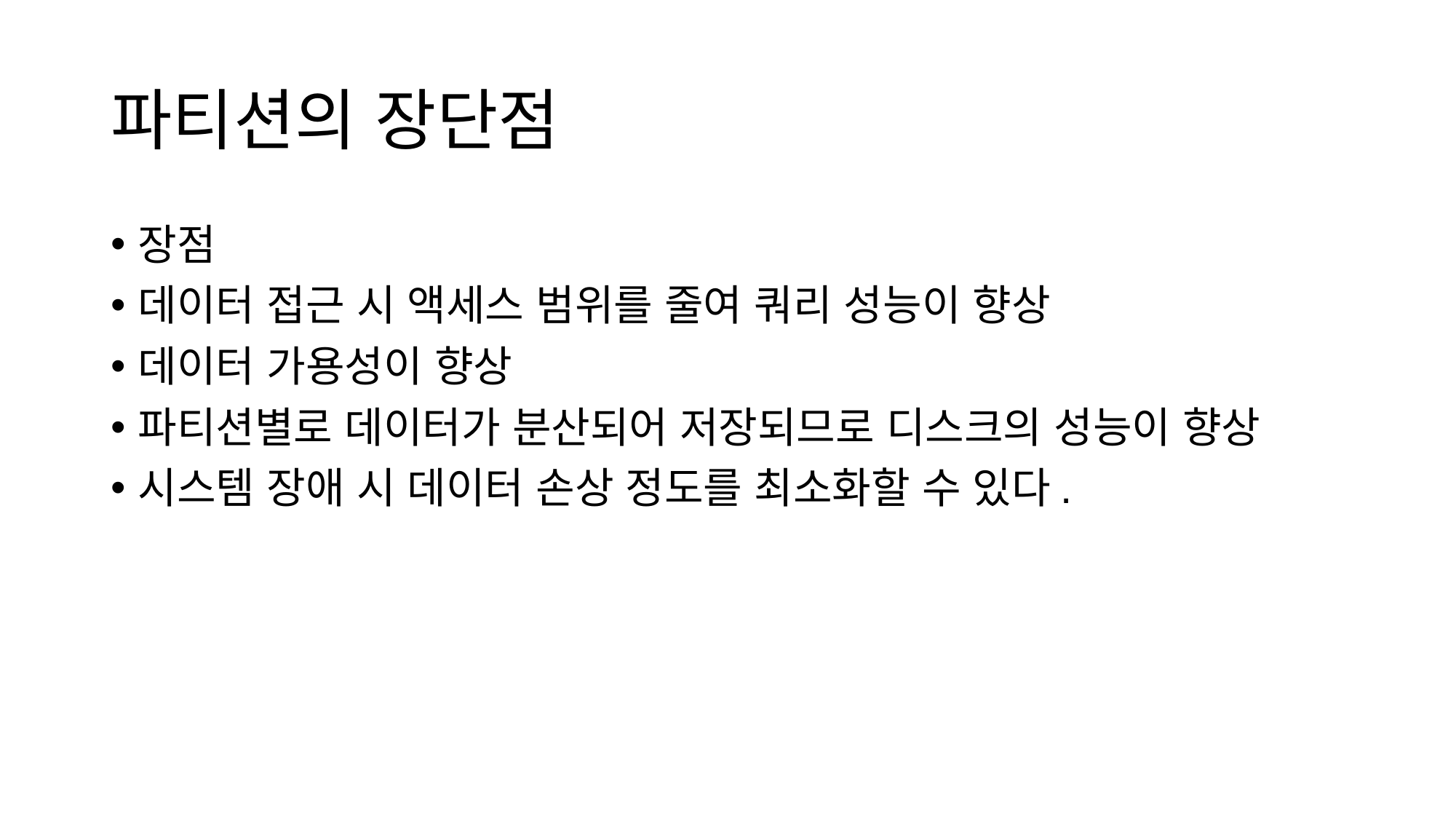

# 파티션의 장단점
장점
데이터 접근 시 액세스 범위를 줄여 쿼리 성능이 향상
데이터 가용성이 향상
파티션별로 데이터가 분산되어 저장되므로 디스크의 성능이 향상
시스템 장애 시 데이터 손상 정도를 최소화할 수 있다.